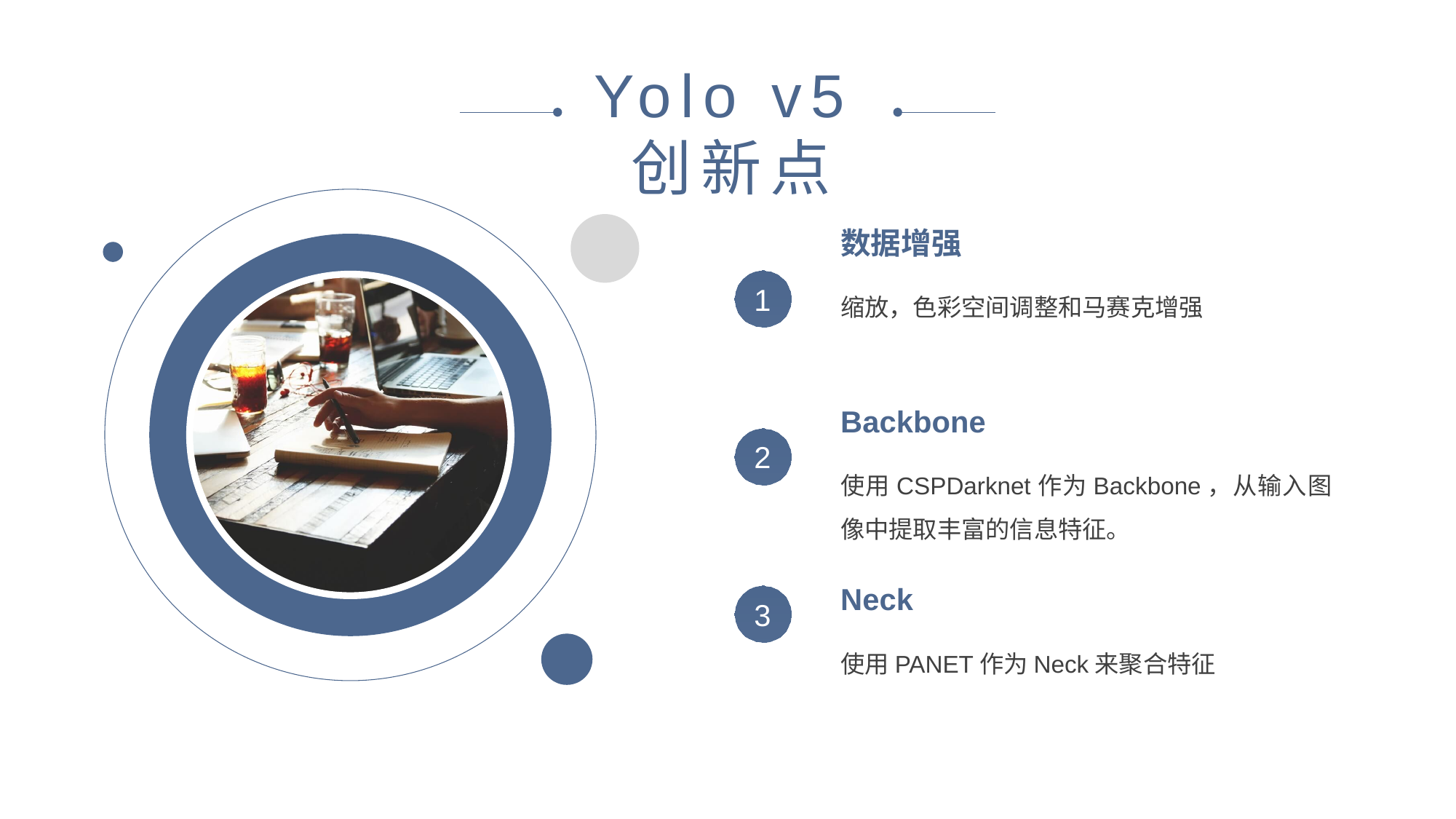

Yolo v5创新点

数据增强

1

缩放，色彩空间调整和马赛克增强
Backbone
2
使用CSPDarknet作为Backbone，从输入图像中提取丰富的信息特征。
Neck
3

使用PANET作为Neck来聚合特征